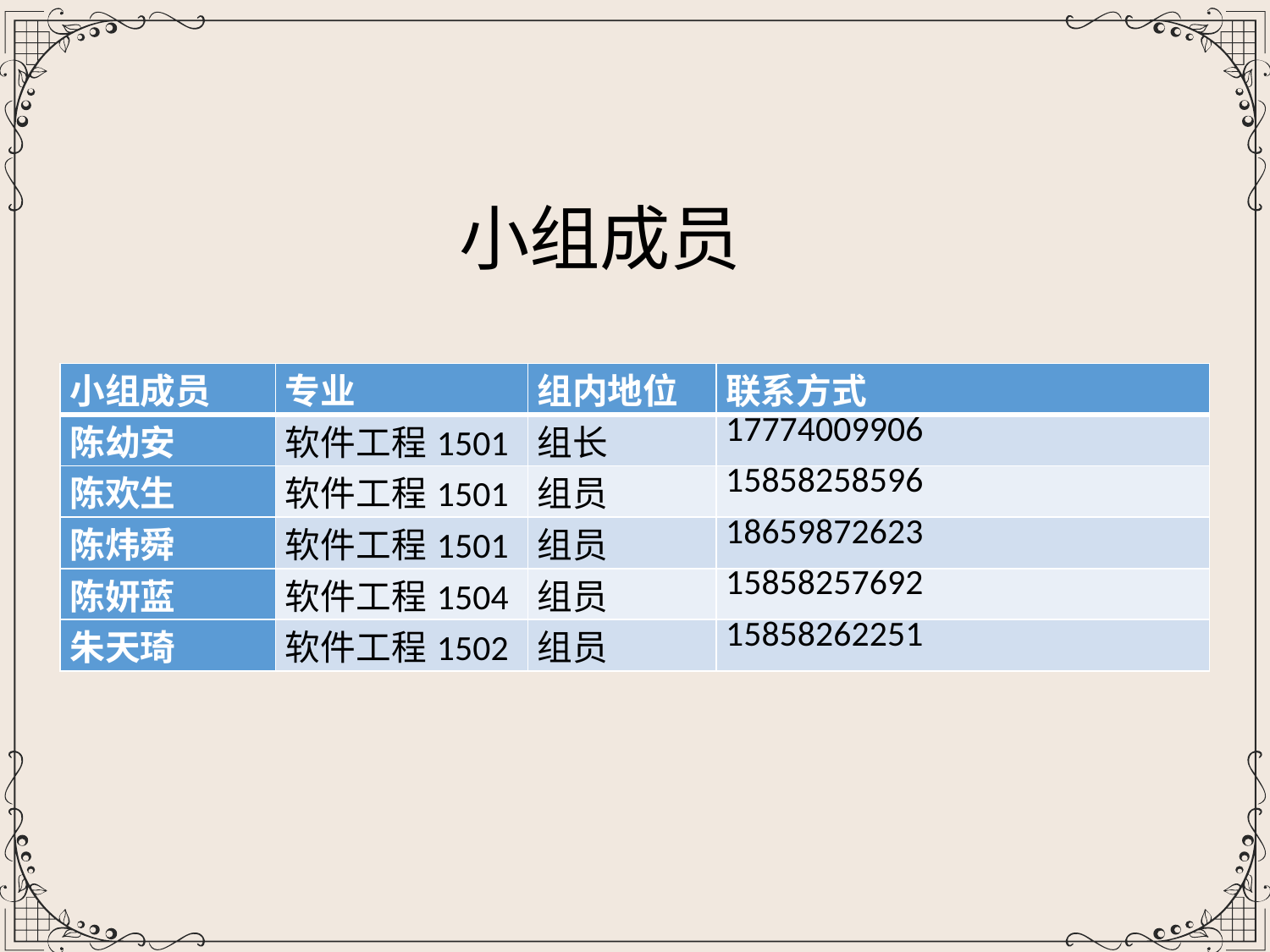

小组成员
| 小组成员 | 专业 | 组内地位 | 联系方式 |
| --- | --- | --- | --- |
| 陈幼安 | 软件工程1501 | 组长 | 17774009906 |
| 陈欢生 | 软件工程1501 | 组员 | 15858258596 |
| 陈炜舜 | 软件工程1501 | 组员 | 18659872623 |
| 陈妍蓝 | 软件工程1504 | 组员 | 15858257692 |
| 朱天琦 | 软件工程1502 | 组员 | 15858262251 |